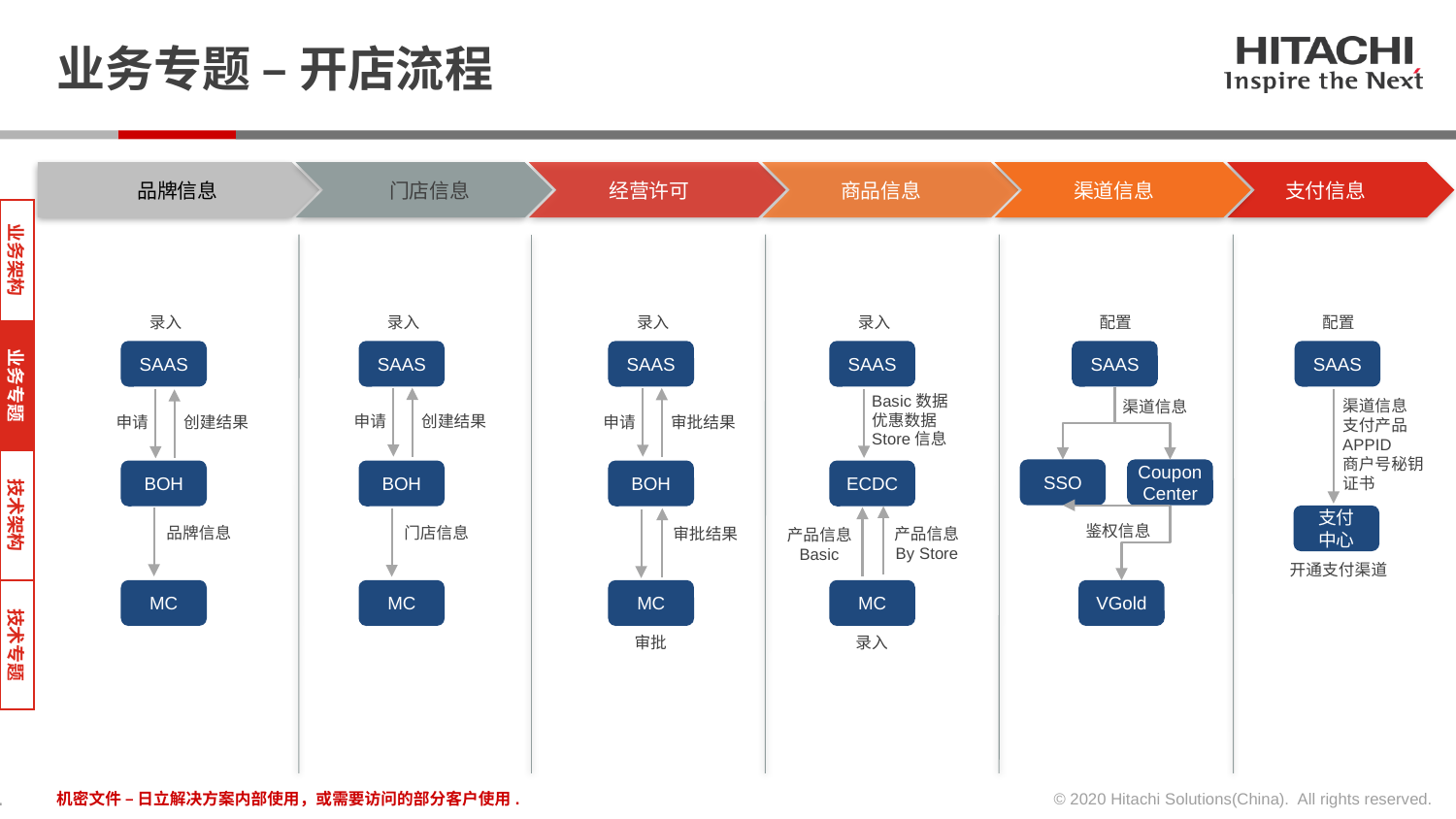

# 业务专题 – 开店流程

品牌信息

门店信息

经营许可

商品信息

渠道信息

支付信息
业务架构
录入
录入
录入
录入
配置
配置
SAAS
SAAS
SAAS
SAAS
SAAS
SAAS
业务专题
Basic数据
优惠数据
Store信息
渠道信息
支付产品
APPID
商户号秘钥
证书
渠道信息
申请
创建结果
申请
创建结果
申请
审批结果
SSO
Coupon
Center
BOH
BOH
BOH
ECDC
技术架构
支付中心
鉴权信息
门店信息
品牌信息
审批结果
产品信息
By Store
产品信息
Basic
开通支付渠道
MC
MC
MC
MC
VGold
审批
录入
技术专题